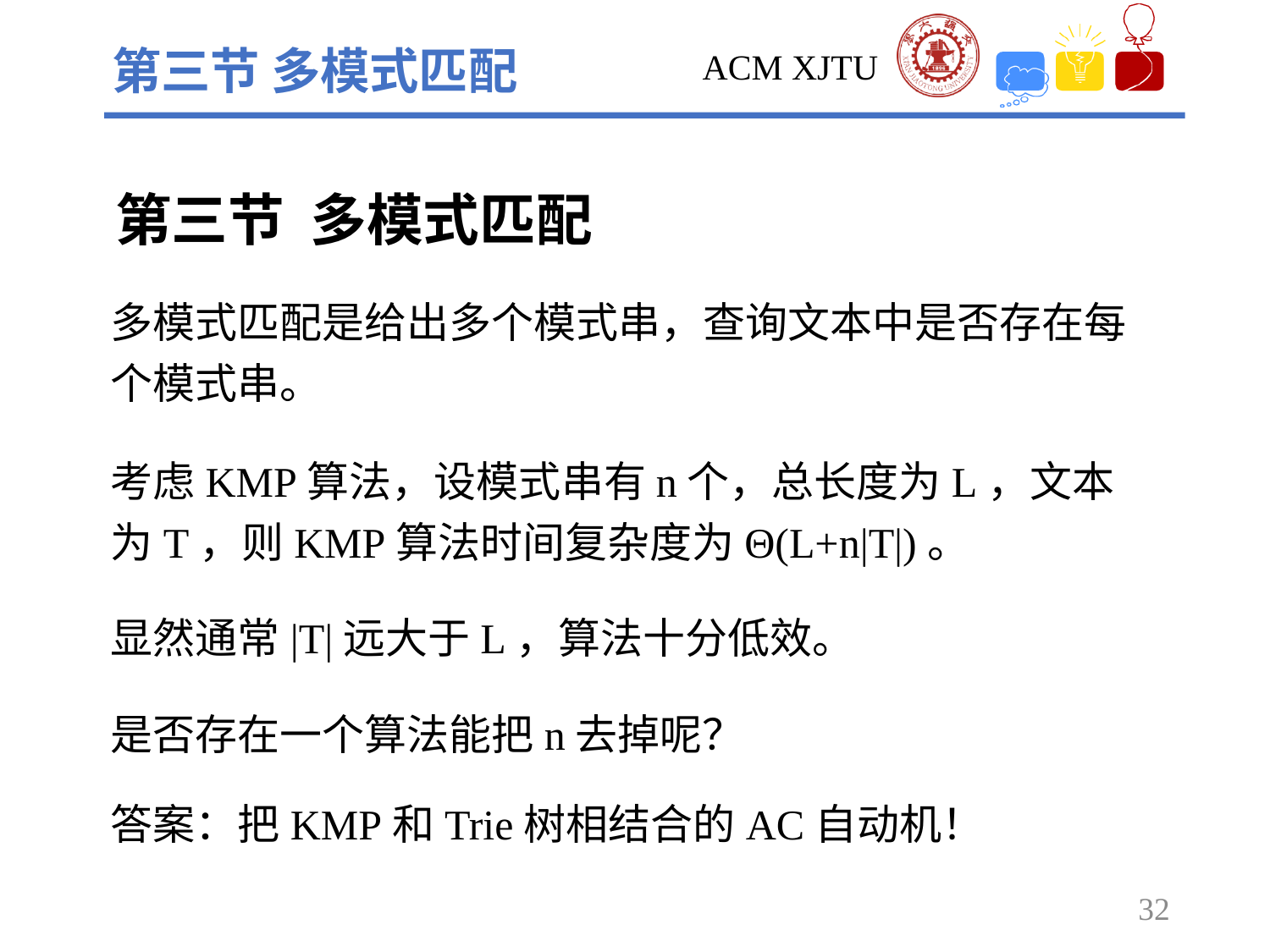

第三节 多模式匹配
第三节  多模式匹配
多模式匹配是给出多个模式串，查询文本中是否存在每个模式串。
考虑KMP算法，设模式串有n个，总长度为L，文本为T，则KMP算法时间复杂度为Θ(L+n|T|)。
显然通常|T|远大于L，算法十分低效。
是否存在一个算法能把n去掉呢？
答案：把KMP和Trie树相结合的AC自动机！
32